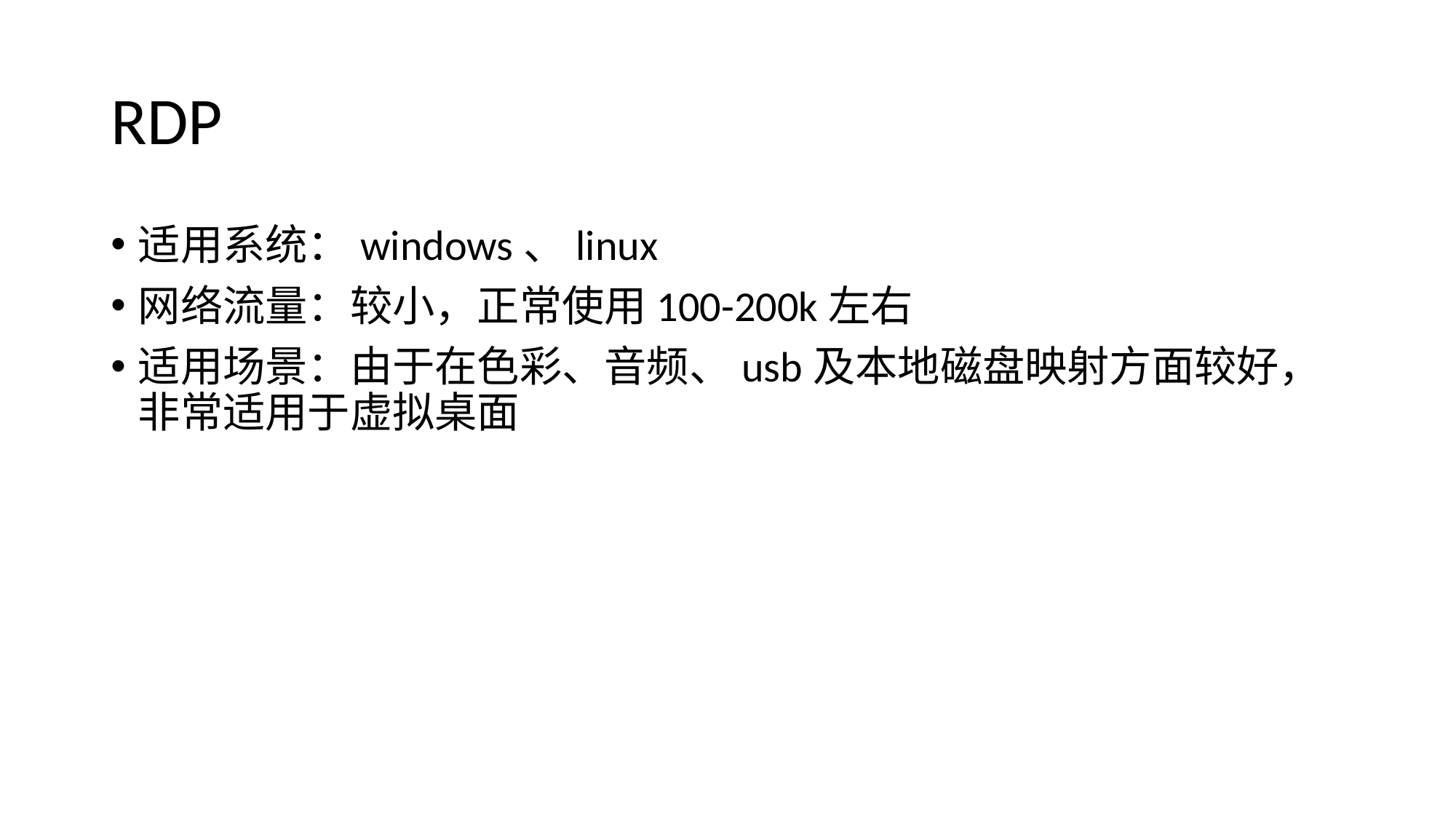

# RDP
适用系统：windows、linux
网络流量：较小，正常使用100-200k左右
适用场景：由于在色彩、音频、usb及本地磁盘映射方面较好，非常适用于虚拟桌面